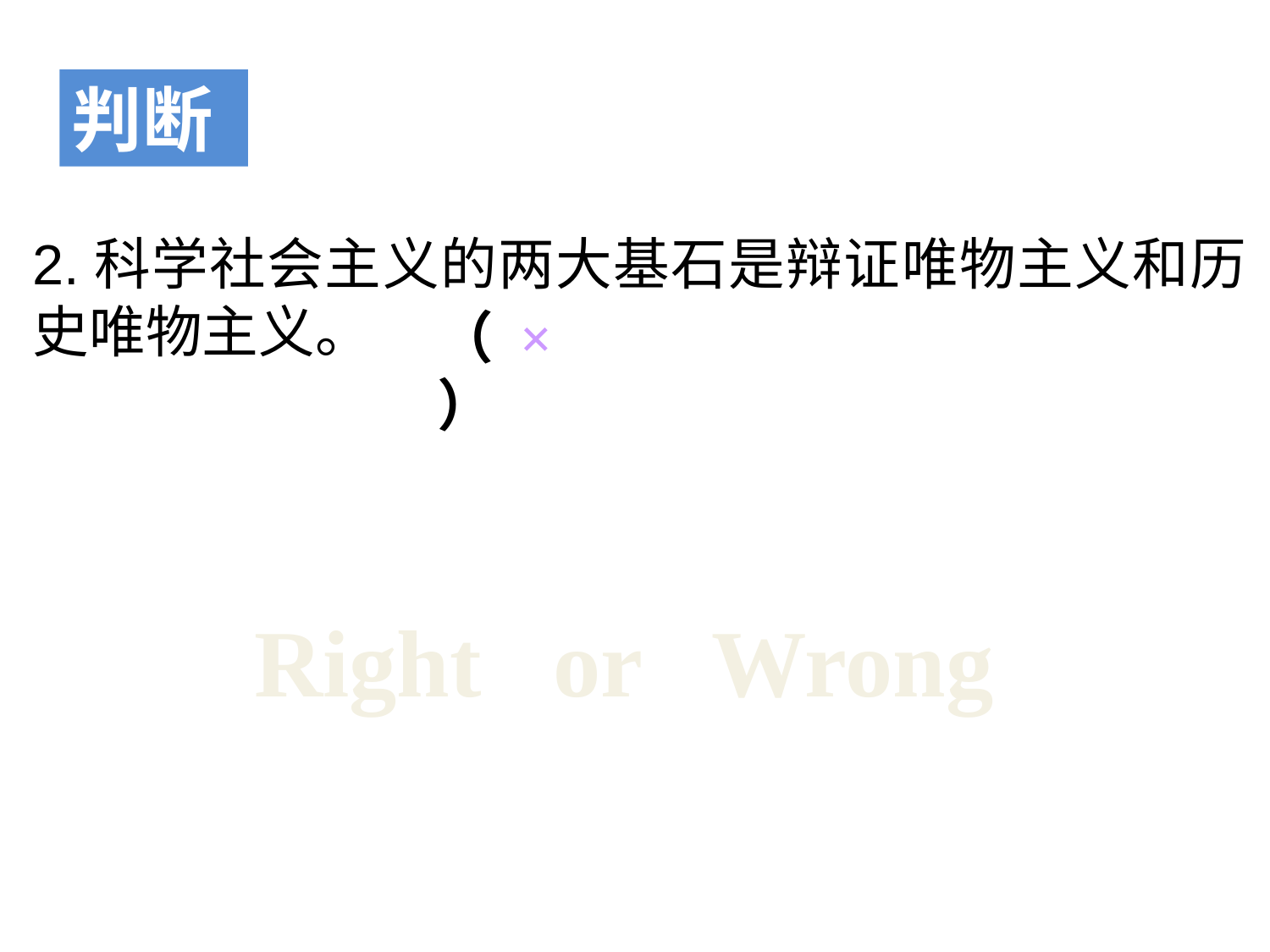

判断
2.科学社会主义的两大基石是辩证唯物主义和历史唯物主义。
（ × ）

Right   or   Wrong